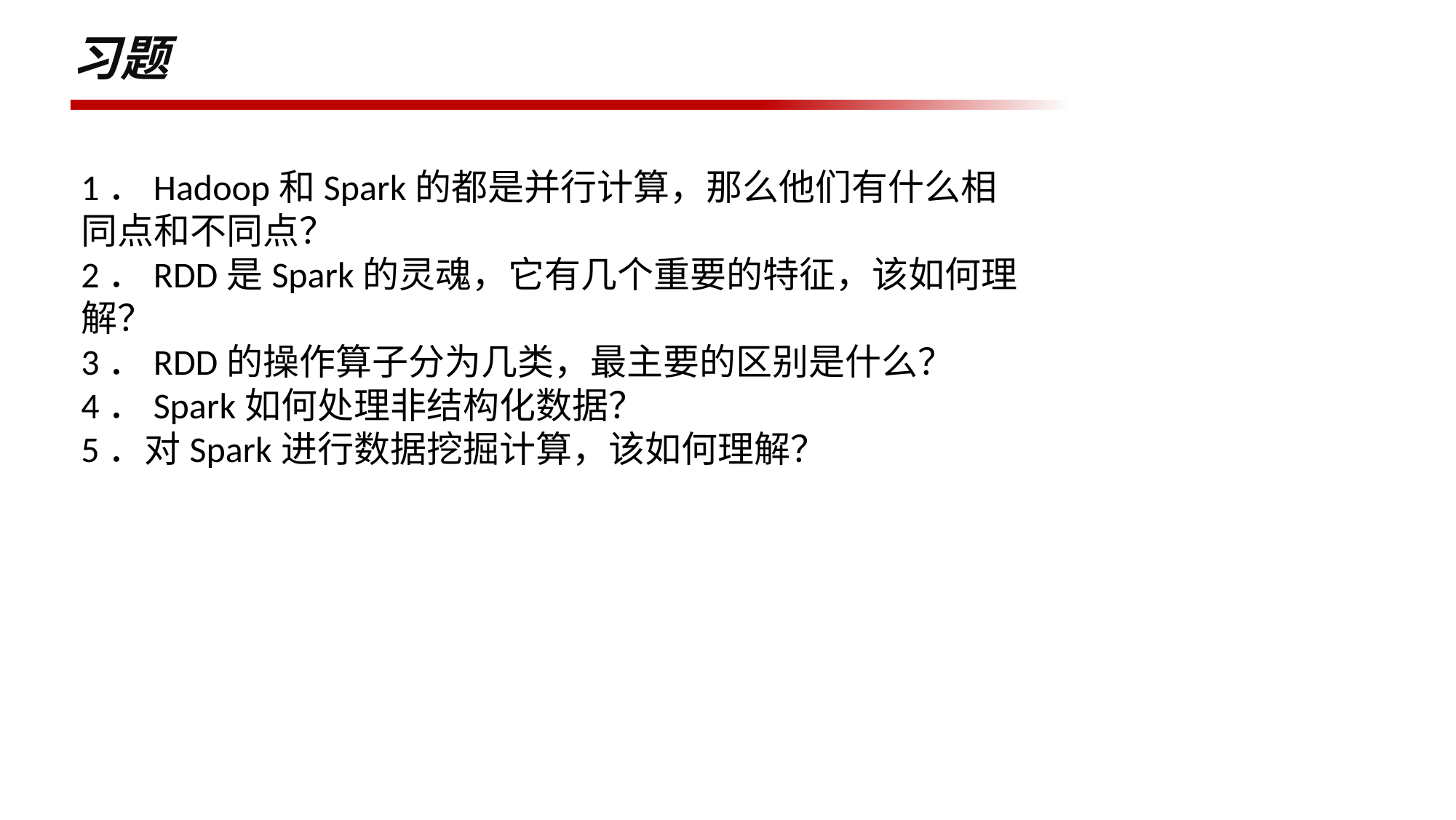

# 习题

1．Hadoop和Spark的都是并行计算，那么他们有什么相同点和不同点？
2．RDD是Spark的灵魂，它有几个重要的特征，该如何理解？
3．RDD的操作算子分为几类，最主要的区别是什么？
4．Spark如何处理非结构化数据？
5．对Spark进行数据挖掘计算，该如何理解？